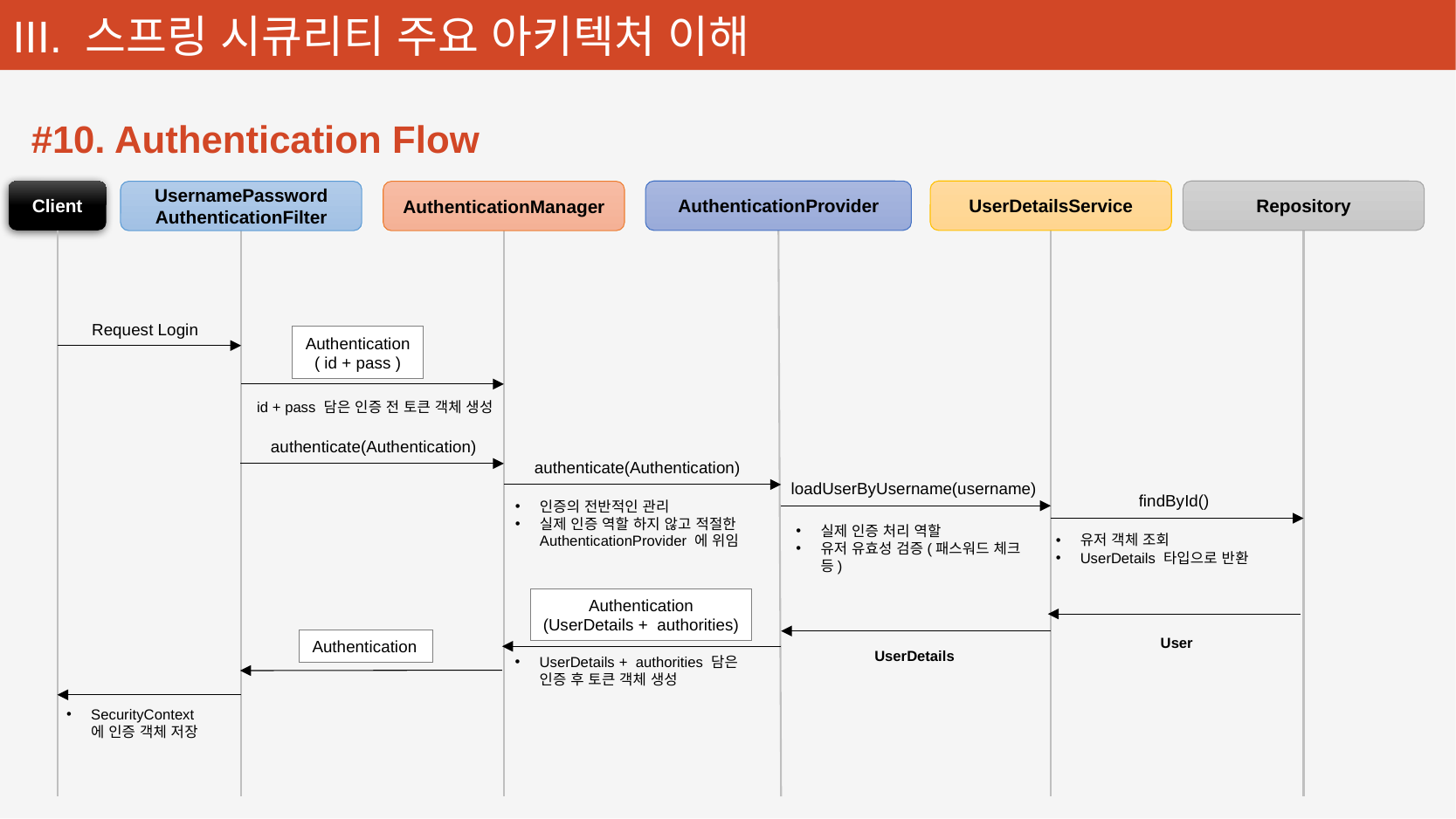

#10. Authentication Flow
Client
AuthenticationProvider
UserDetailsService
Repository
UsernamePassword
AuthenticationFilter
AuthenticationManager
Request Login
Authentication
( id + pass )
id + pass 담은 인증 전 토큰 객체 생성
authenticate(Authentication)
authenticate(Authentication)
loadUserByUsername(username)
findById()
인증의 전반적인 관리
실제 인증 역할 하지 않고 적절한 AuthenticationProvider 에 위임
실제 인증 처리 역할
유저 유효성 검증(패스워드 체크 등)
유저 객체 조회
UserDetails 타입으로 반환
Authentication
(UserDetails +  authorities)
User
Authentication
UserDetails
UserDetails +  authorities 담은  인증 후 토큰 객체 생성
SecurityContext 에 인증 객체 저장